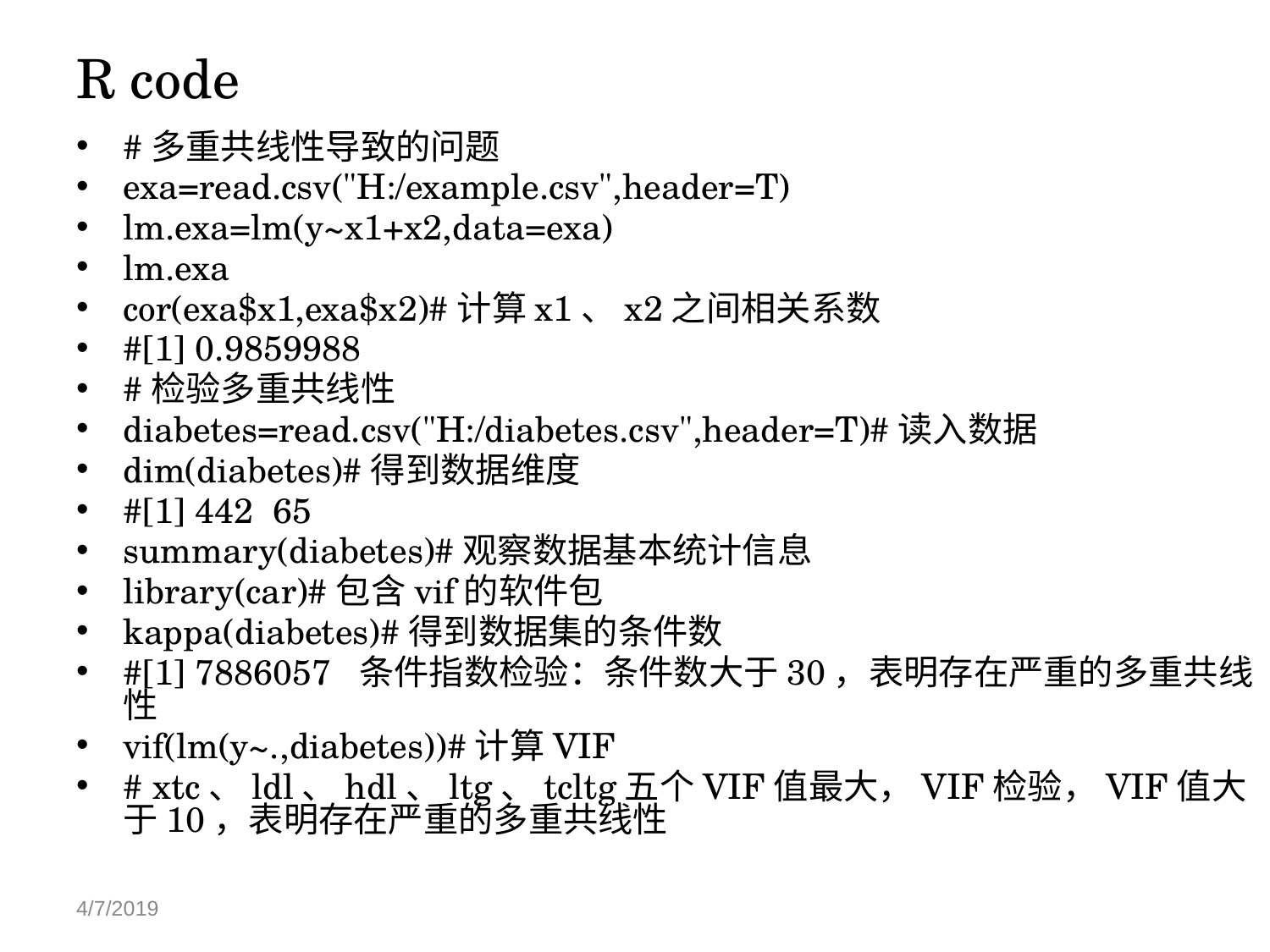

# R code
#多重共线性导致的问题
exa=read.csv("H:/example.csv",header=T)
lm.exa=lm(y~x1+x2,data=exa)
lm.exa
cor(exa$x1,exa$x2)#计算x1、x2之间相关系数
#[1] 0.9859988
#检验多重共线性
diabetes=read.csv("H:/diabetes.csv",header=T)#读入数据
dim(diabetes)#得到数据维度
#[1] 442  65
summary(diabetes)#观察数据基本统计信息
library(car)#包含vif的软件包
kappa(diabetes)#得到数据集的条件数
#[1] 7886057  条件指数检验：条件数大于30，表明存在严重的多重共线性
vif(lm(y~.,diabetes))#计算VIF
# xtc、ldl、hdl、ltg、tcltg五个VIF值最大，VIF检验，VIF值大于10，表明存在严重的多重共线性

4/7/2019